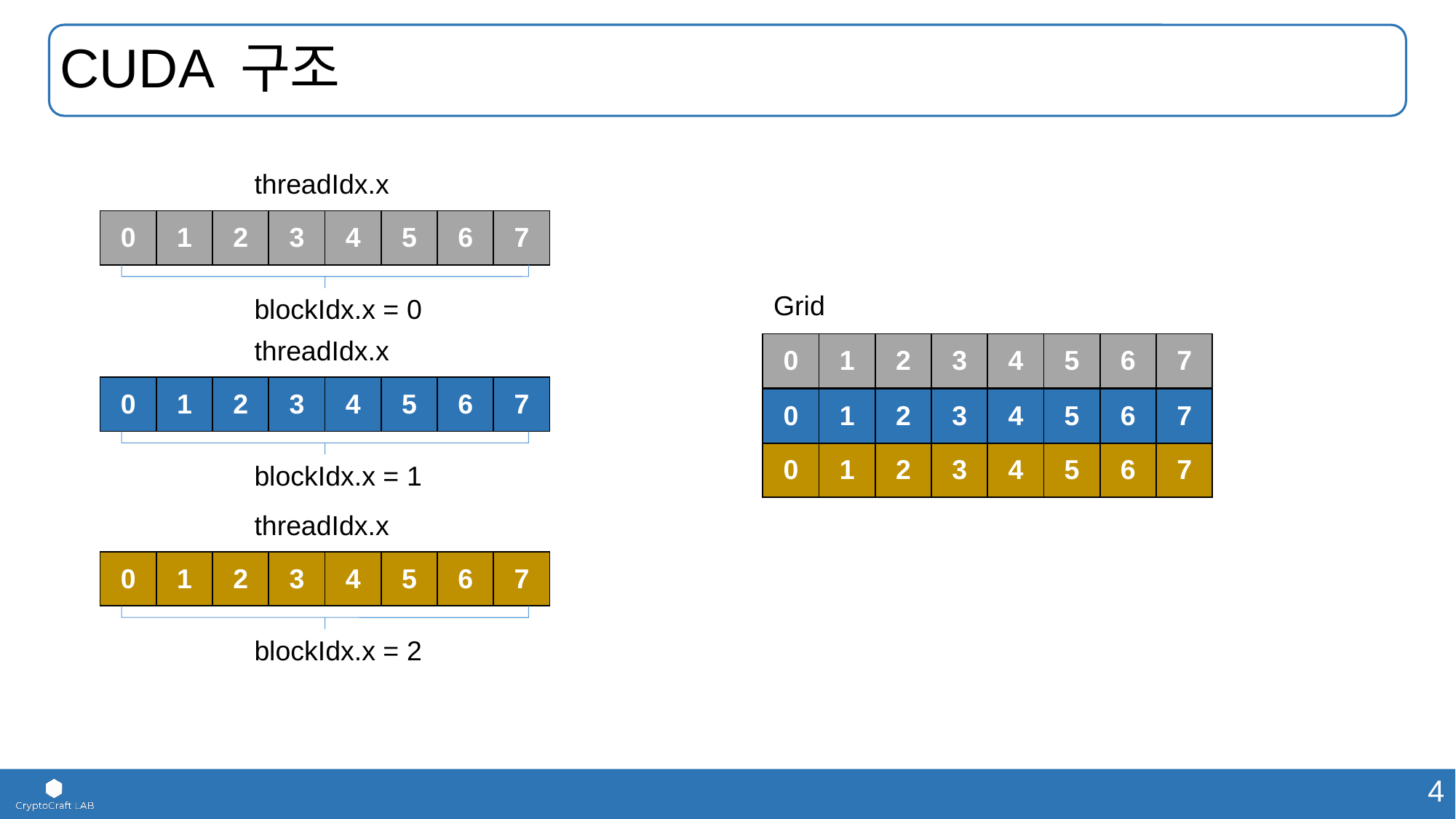

# CUDA 구조

threadIdx.x
| 0 | 1 | 2 | 3 | 4 | 5 | 6 | 7 |
| --- | --- | --- | --- | --- | --- | --- | --- |

Grid
blockIdx.x = 0
threadIdx.x
| 0 | 1 | 2 | 3 | 4 | 5 | 6 | 7 |
| --- | --- | --- | --- | --- | --- | --- | --- |
| 0 | 1 | 2 | 3 | 4 | 5 | 6 | 7 |
| --- | --- | --- | --- | --- | --- | --- | --- |
| 0 | 1 | 2 | 3 | 4 | 5 | 6 | 7 |
| --- | --- | --- | --- | --- | --- | --- | --- |

| 0 | 1 | 2 | 3 | 4 | 5 | 6 | 7 |
| --- | --- | --- | --- | --- | --- | --- | --- |
blockIdx.x = 1
threadIdx.x
| 0 | 1 | 2 | 3 | 4 | 5 | 6 | 7 |
| --- | --- | --- | --- | --- | --- | --- | --- |
blockIdx.x = 2